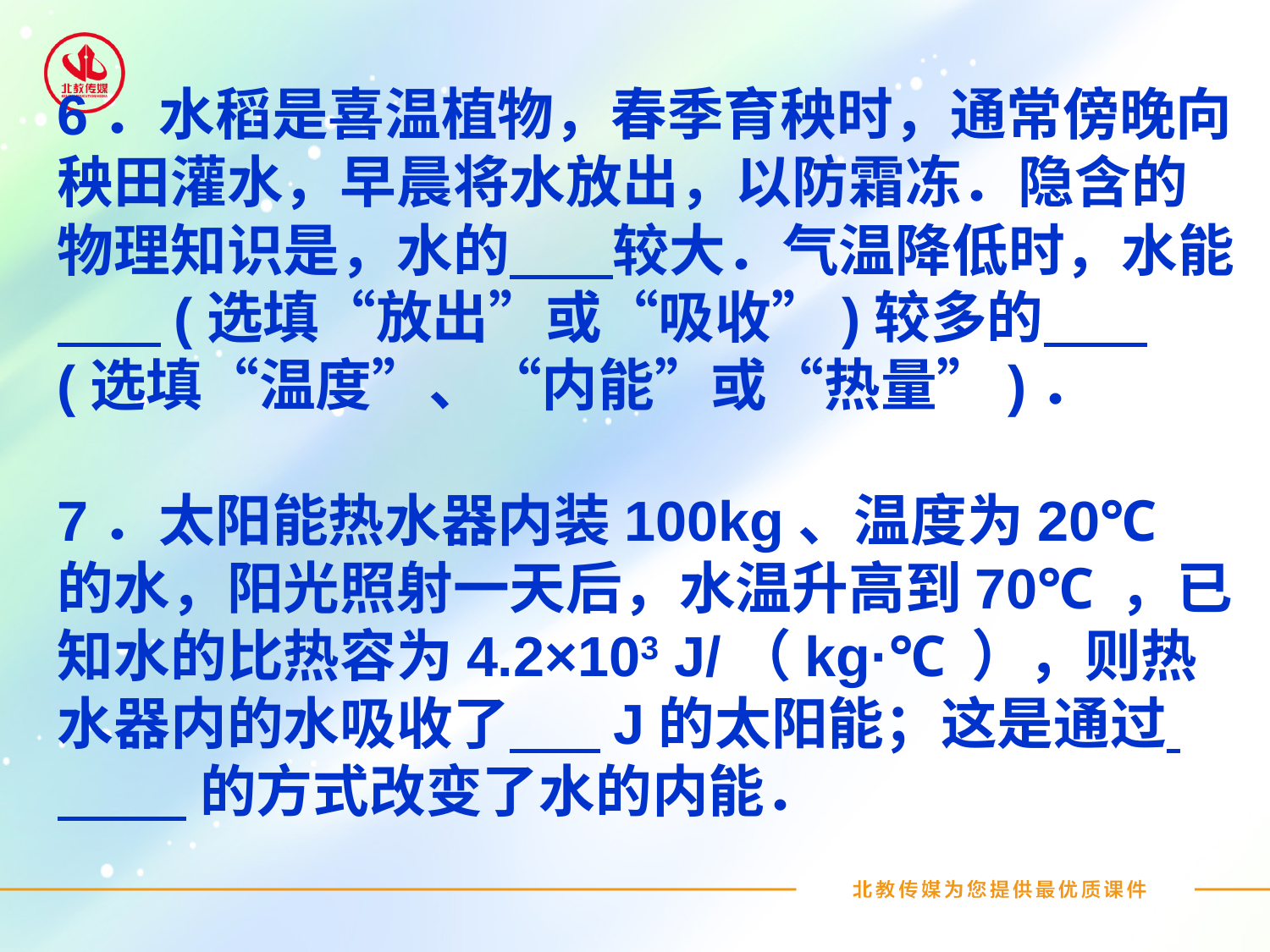

6．水稻是喜温植物，春季育秧时，通常傍晚向秧田灌水，早晨将水放出，以防霜冻．隐含的物理知识是，水的        较大．气温降低时，水能         (选填“放出”或“吸收”)较多的         (选填“温度”、“内能”或“热量”)．

7．太阳能热水器内装100kg、温度为20℃的水，阳光照射一天后，水温升高到70℃，已知水的比热容为4.2×103 J/（kg·℃），则热水器内的水吸收了       J的太阳能；这是通过
          的方式改变了水的内能．